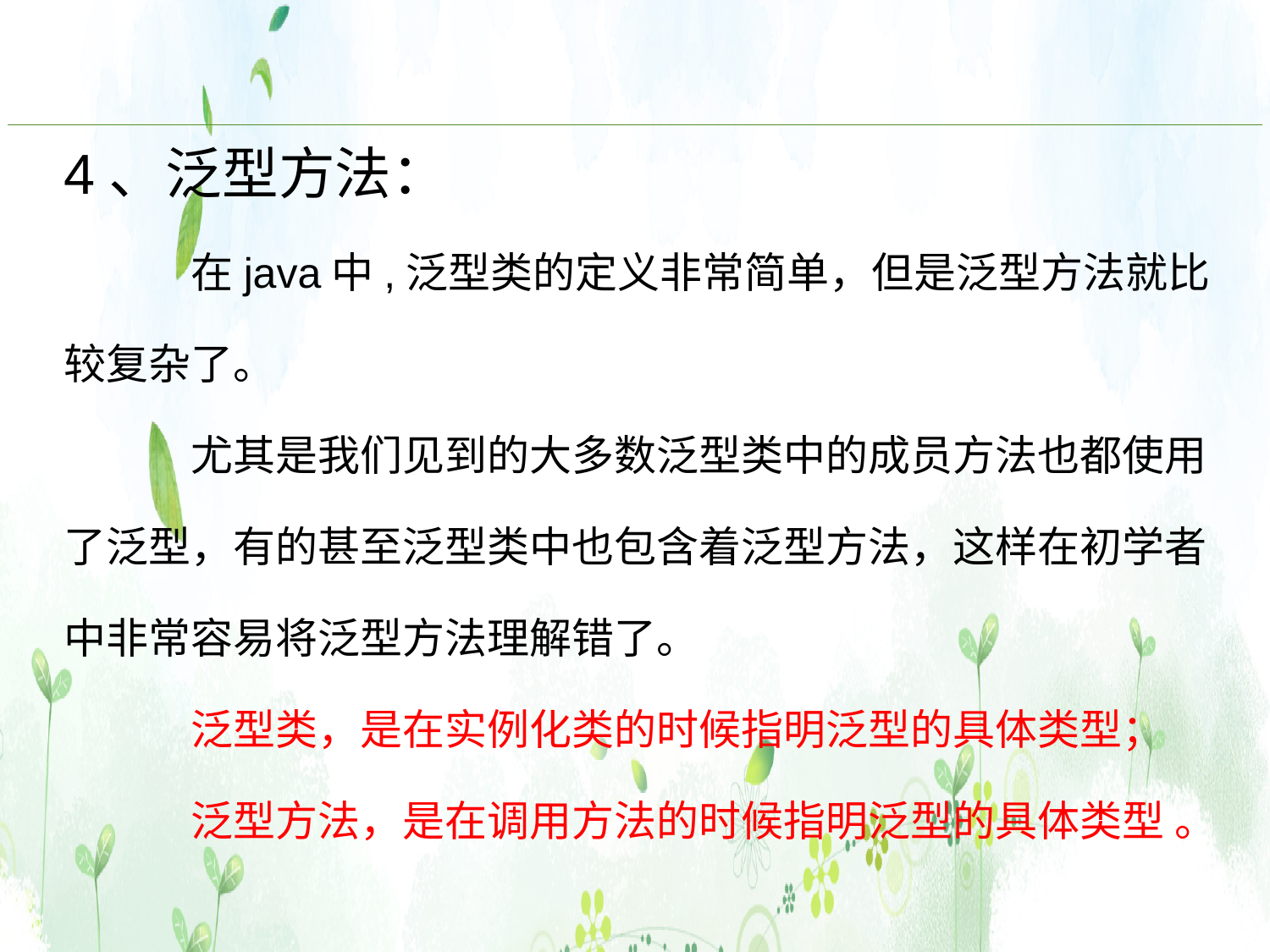

4、泛型方法：
	在java中,泛型类的定义非常简单，但是泛型方法就比较复杂了。
	尤其是我们见到的大多数泛型类中的成员方法也都使用了泛型，有的甚至泛型类中也包含着泛型方法，这样在初学者中非常容易将泛型方法理解错了。
	泛型类，是在实例化类的时候指明泛型的具体类型；
	泛型方法，是在调用方法的时候指明泛型的具体类型 。